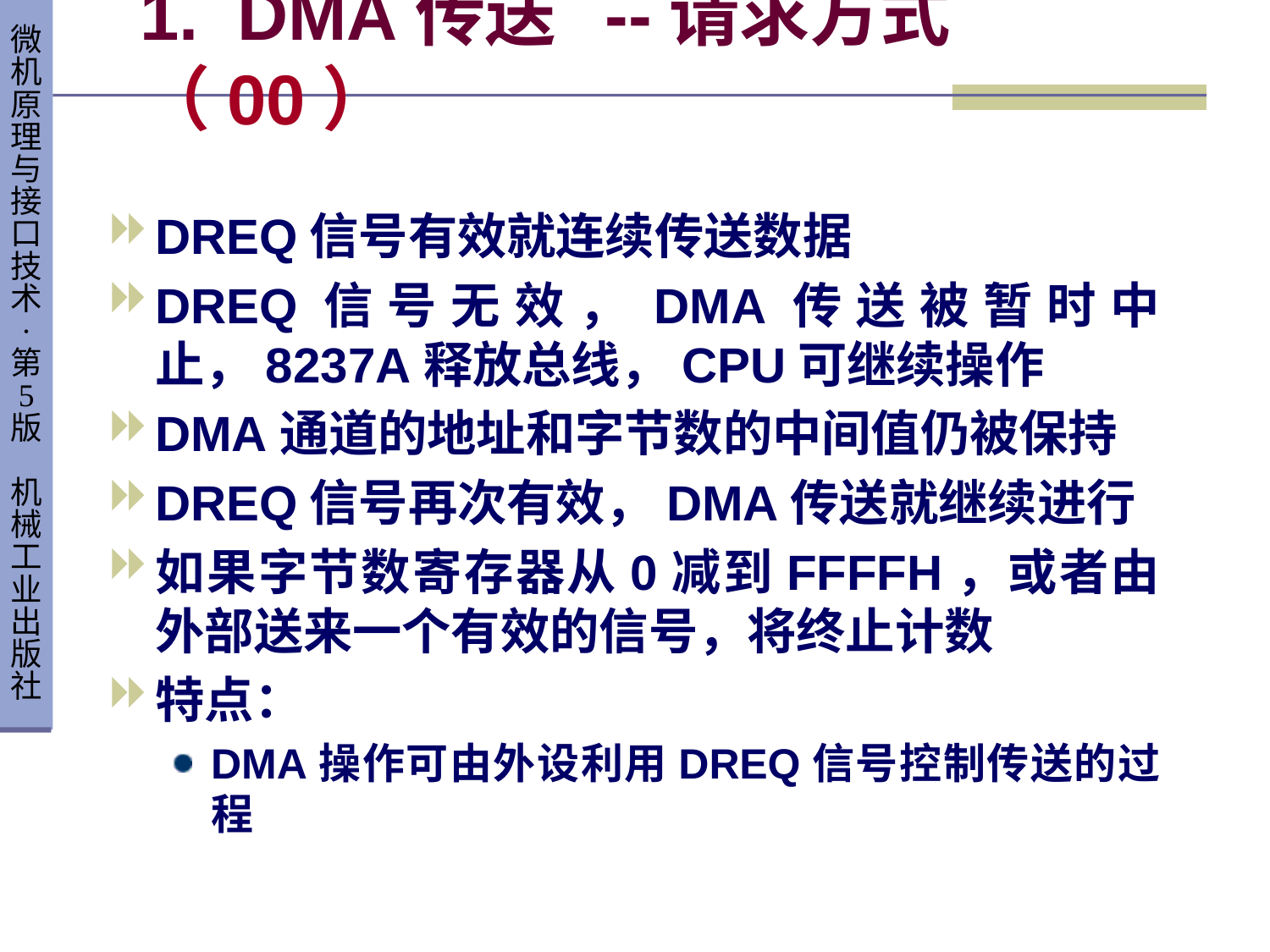

# 1.  DMA传送  --请求方式（00）
DREQ信号有效就连续传送数据
DREQ信号无效，DMA传送被暂时中止，8237A释放总线，CPU可继续操作
DMA通道的地址和字节数的中间值仍被保持
DREQ信号再次有效，DMA传送就继续进行
如果字节数寄存器从0减到FFFFH，或者由外部送来一个有效的信号，将终止计数
特点：
DMA操作可由外设利用DREQ信号控制传送的过程